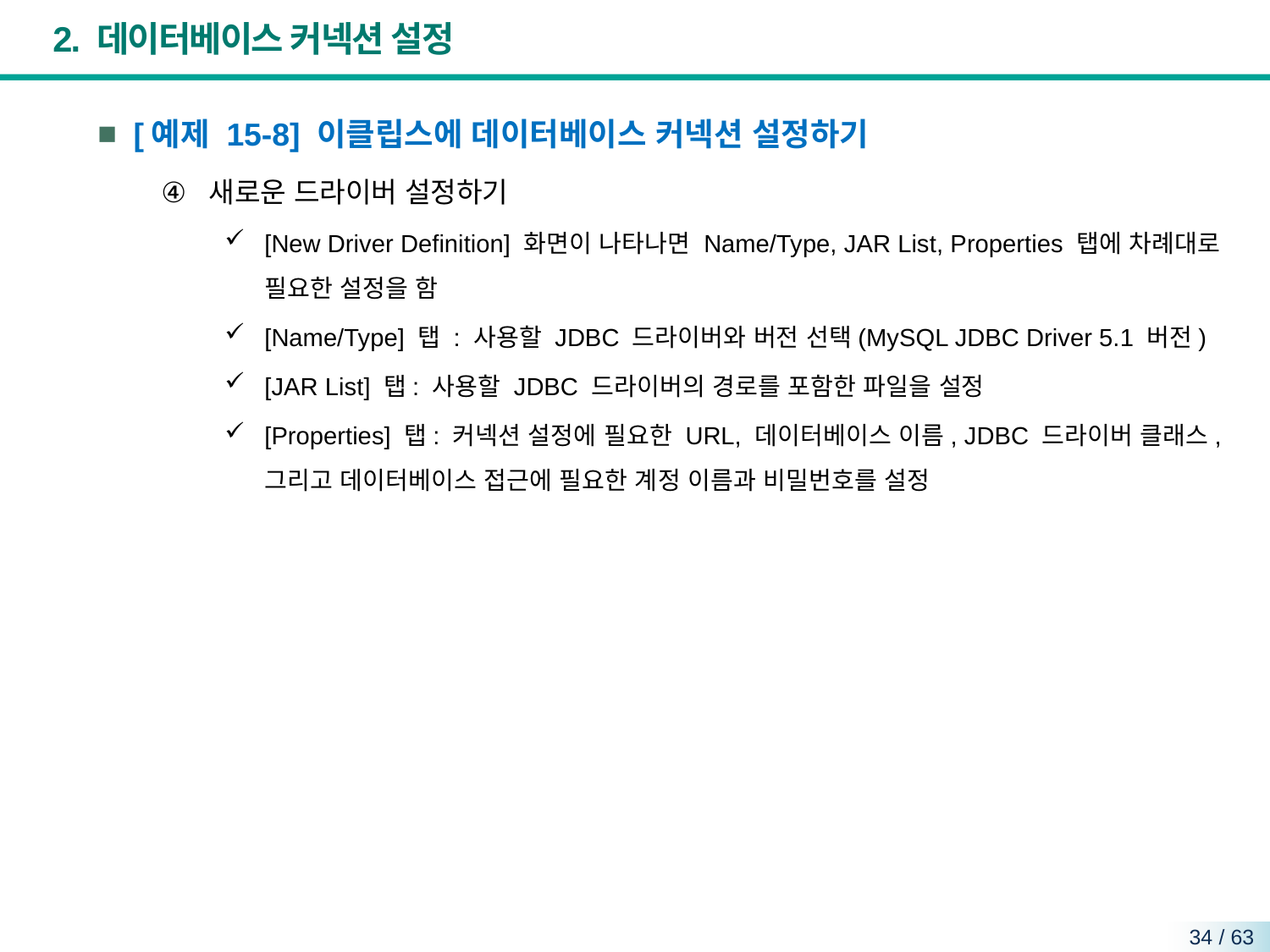

# 2. 데이터베이스 커넥션 설정
[예제 15-8] 이클립스에 데이터베이스 커넥션 설정하기
새로운 드라이버 설정하기
[New Driver Definition] 화면이 나타나면 Name/Type, JAR List, Properties 탭에 차례대로 필요한 설정을 함
[Name/Type] 탭 : 사용할 JDBC 드라이버와 버전 선택(MySQL JDBC Driver 5.1 버전)
[JAR List] 탭: 사용할 JDBC 드라이버의 경로를 포함한 파일을 설정
[Properties] 탭: 커넥션 설정에 필요한 URL, 데이터베이스 이름, JDBC 드라이버 클래스, 그리고 데이터베이스 접근에 필요한 계정 이름과 비밀번호를 설정